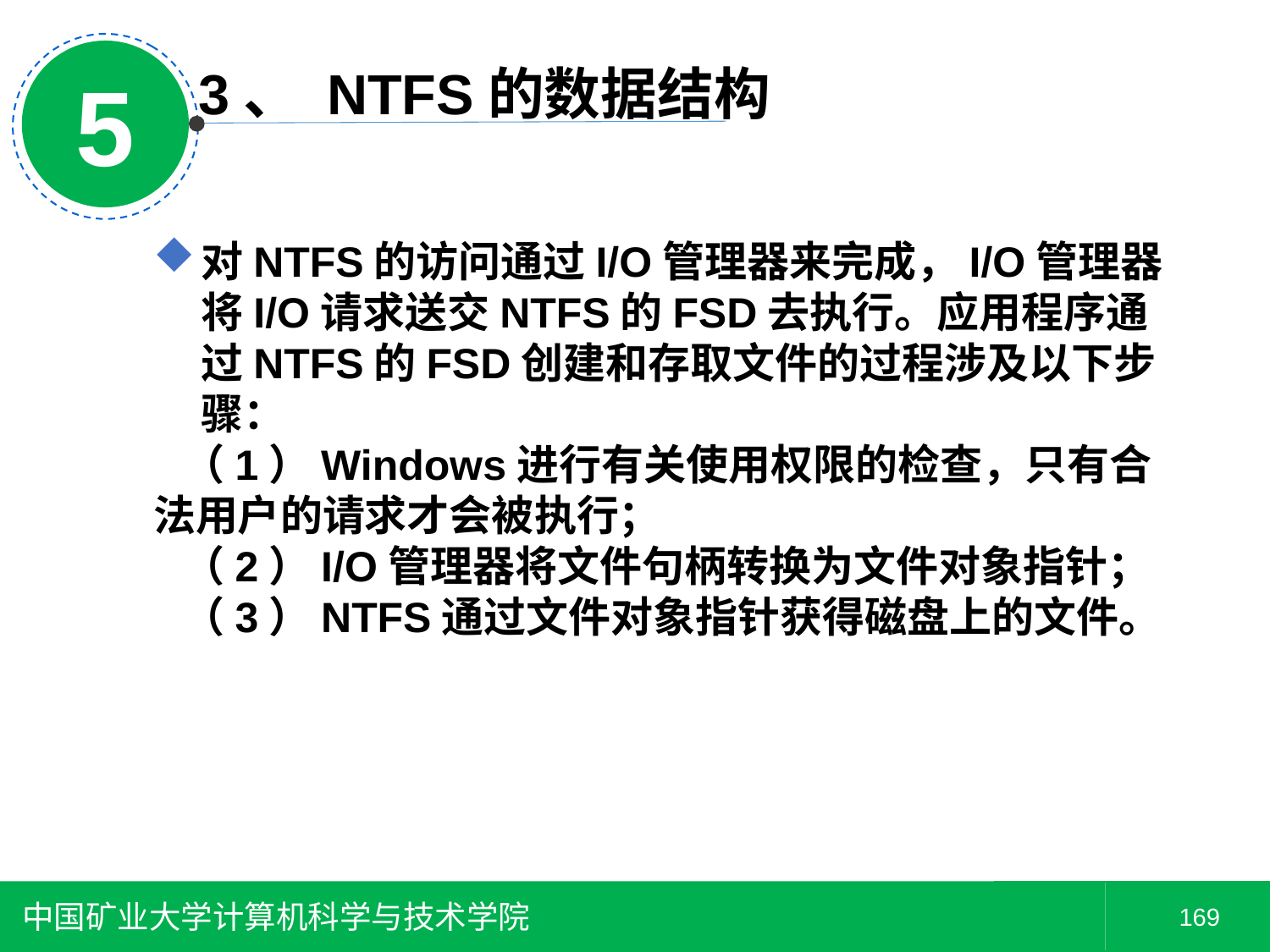

5
3、 NTFS的数据结构

对NTFS的访问通过I/O管理器来完成，I/O管理器将I/O请求送交NTFS的FSD去执行。应用程序通过NTFS的FSD创建和存取文件的过程涉及以下步骤：
  （1）Windows进行有关使用权限的检查，只有合法用户的请求才会被执行；
  （2）I/O管理器将文件句柄转换为文件对象指针；
  （3）NTFS通过文件对象指针获得磁盘上的文件。